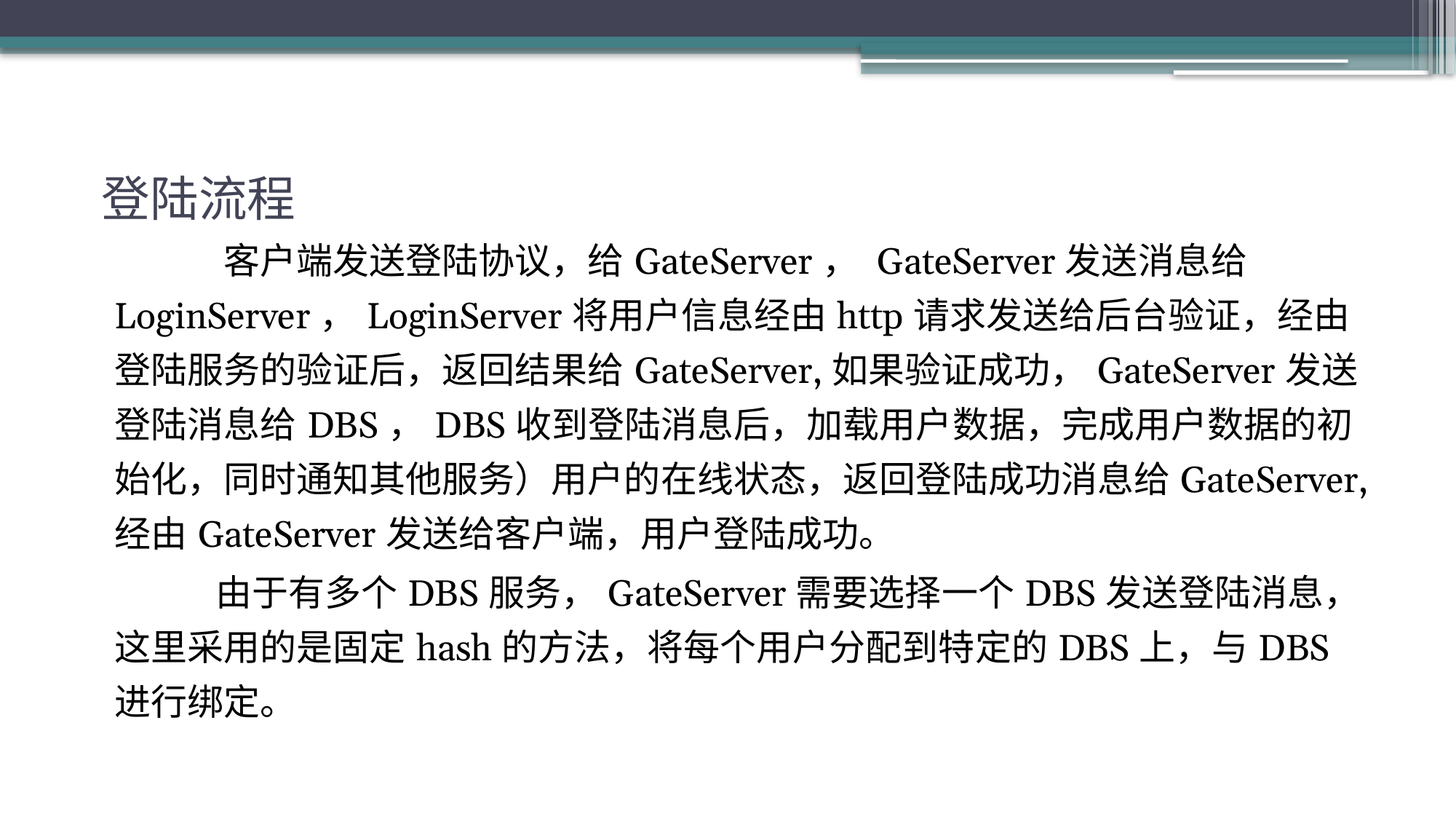

登陆流程
	客户端发送登陆协议，给GateServer， GateServer发送消息给LoginServer，LoginServer将用户信息经由http请求发送给后台验证，经由登陆服务的验证后，返回结果给GateServer,如果验证成功，GateServer发送登陆消息给DBS，DBS收到登陆消息后，加载用户数据，完成用户数据的初始化，同时通知其他服务）用户的在线状态，返回登陆成功消息给GateServer,经由GateServer发送给客户端，用户登陆成功。
           由于有多个DBS服务，GateServer需要选择一个DBS发送登陆消息，这里采用的是固定hash的方法，将每个用户分配到特定的DBS上，与DBS进行绑定。